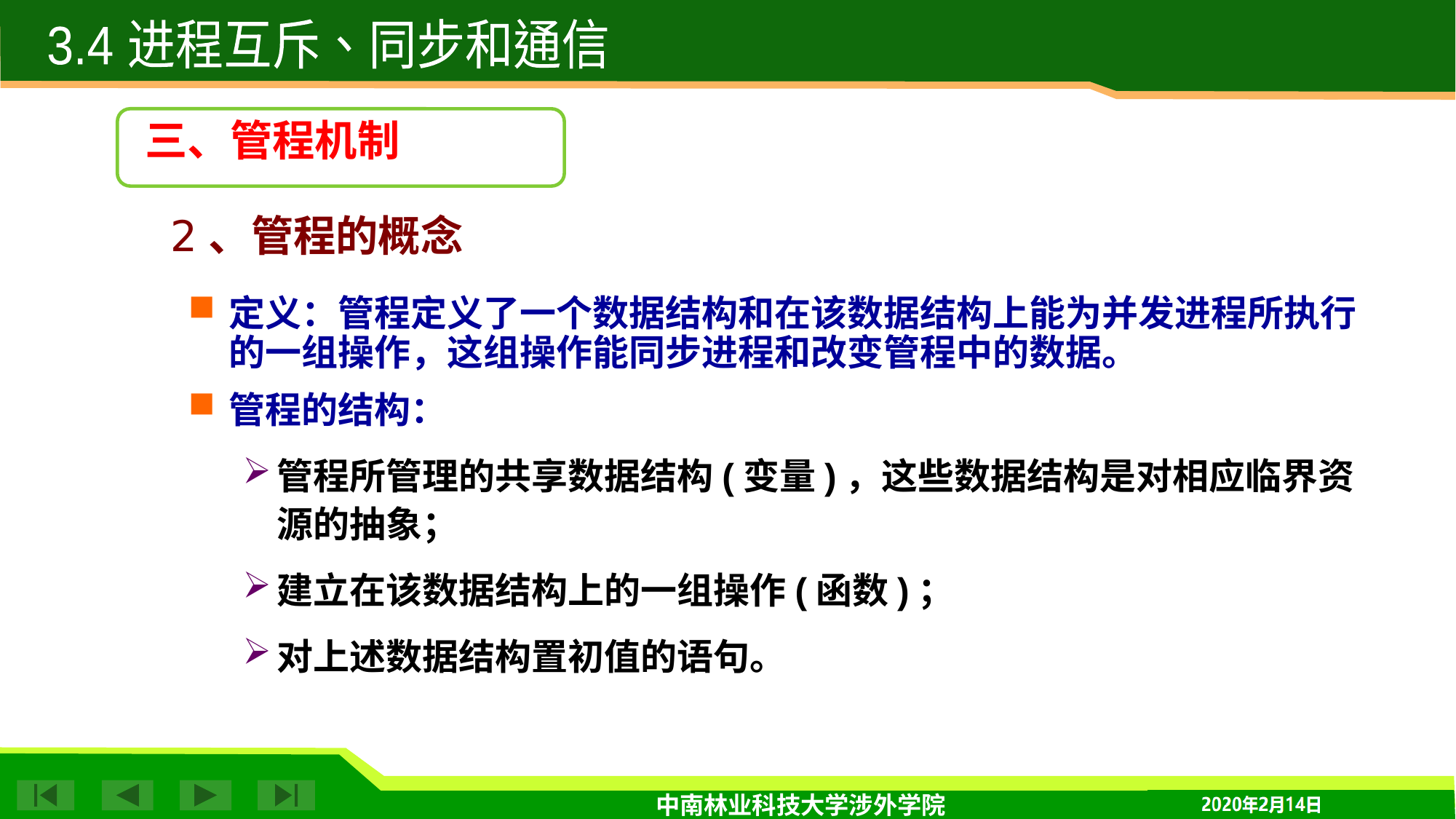

3.4 进程互斥、同步和通信
三、管程机制

2、管程的概念
定义：管程定义了一个数据结构和在该数据结构上能为并发进程所执行的一组操作，这组操作能同步进程和改变管程中的数据。
管程的结构：
管程所管理的共享数据结构(变量)，这些数据结构是对相应临界资源的抽象；
建立在该数据结构上的一组操作(函数)；
对上述数据结构置初值的语句。